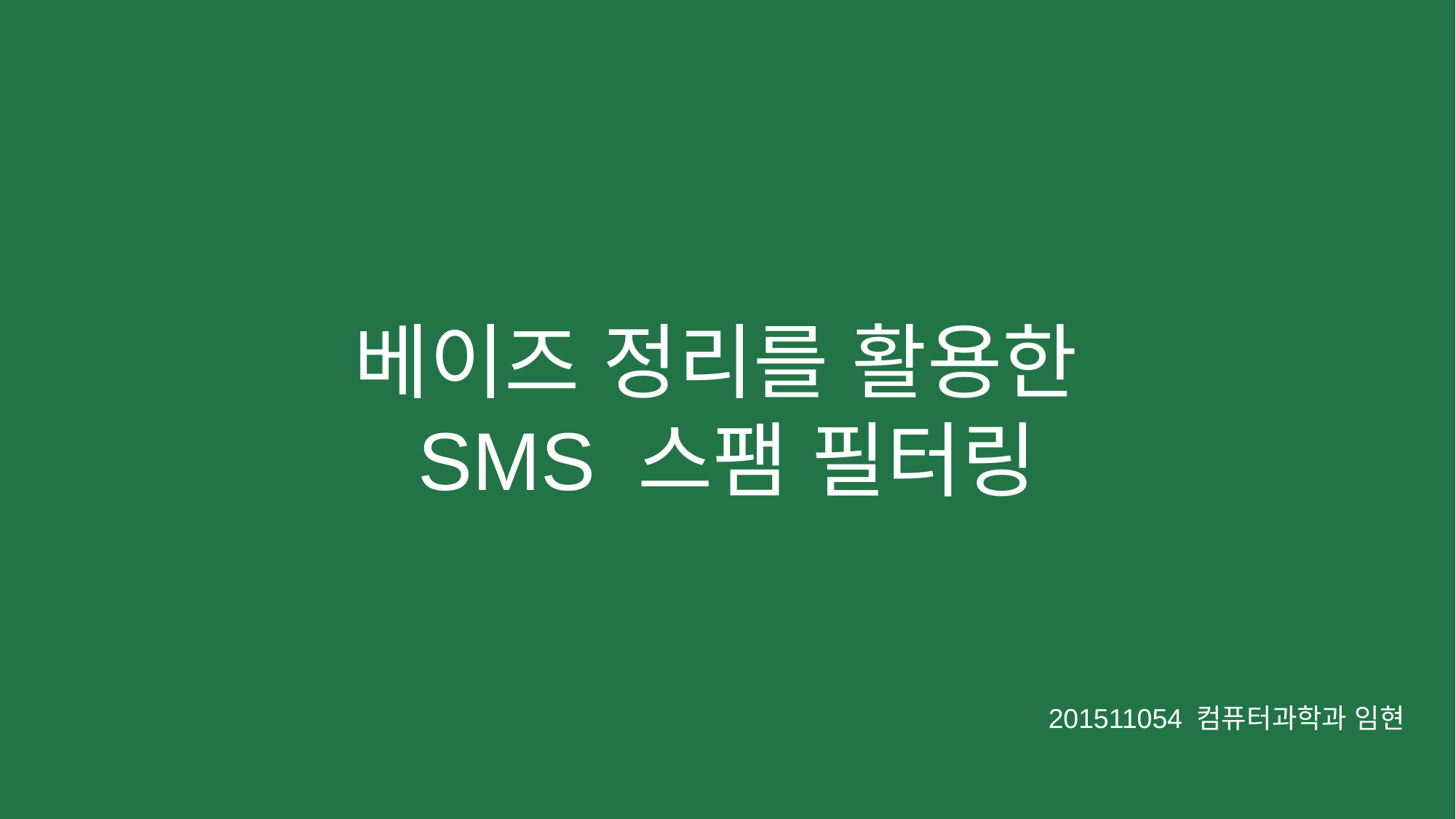

베이즈 정리를 활용한
SMS 스팸 필터링
201511054 컴퓨터과학과 임현